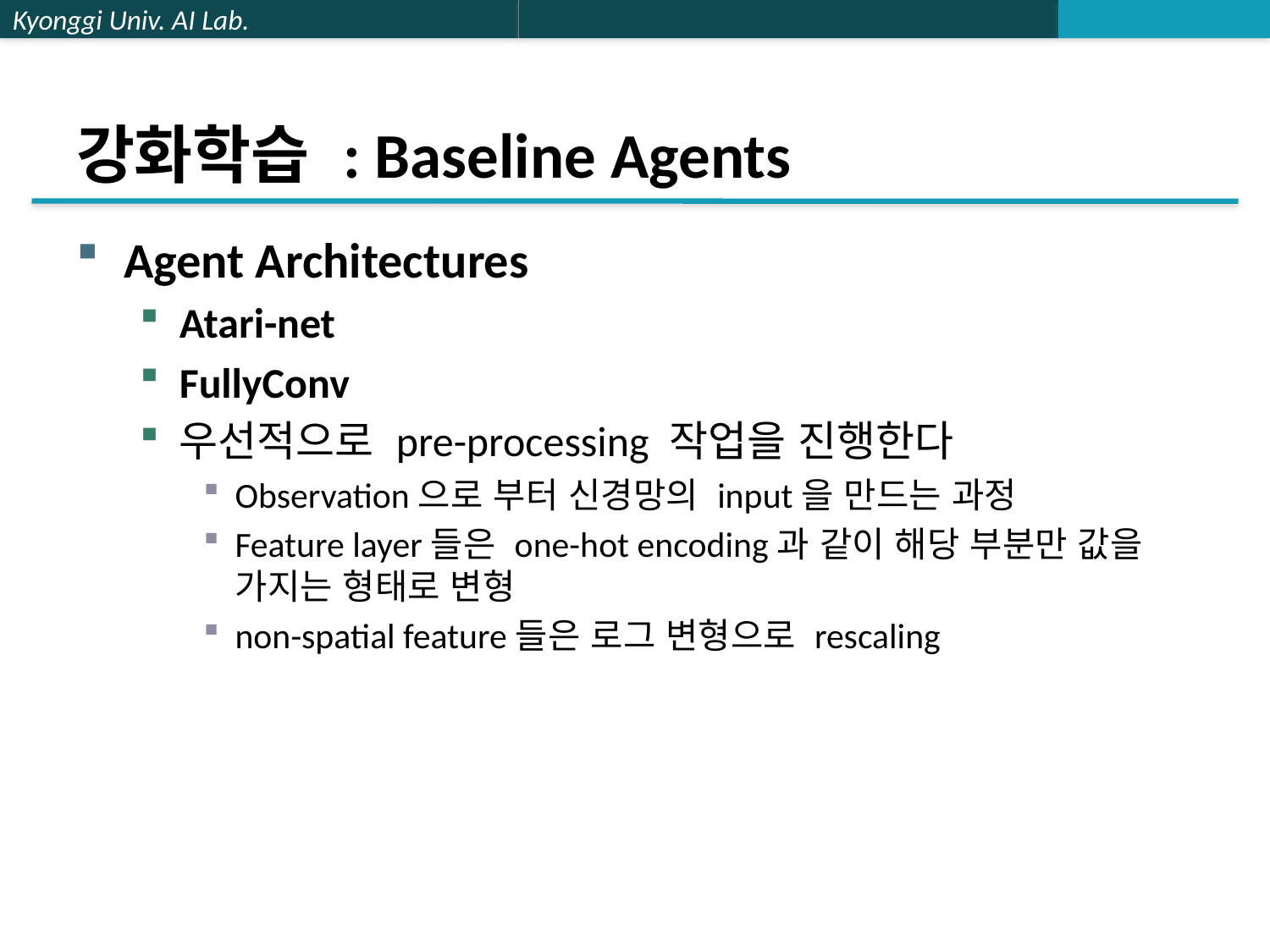

# 강화학습 : Baseline Agents
Agent Architectures
Atari-net
FullyConv
우선적으로 pre-processing 작업을 진행한다
Observation으로 부터 신경망의 input을 만드는 과정
Feature layer들은 one-hot encoding과 같이 해당 부분만 값을 가지는 형태로 변형
non-spatial feature들은 로그 변형으로 rescaling